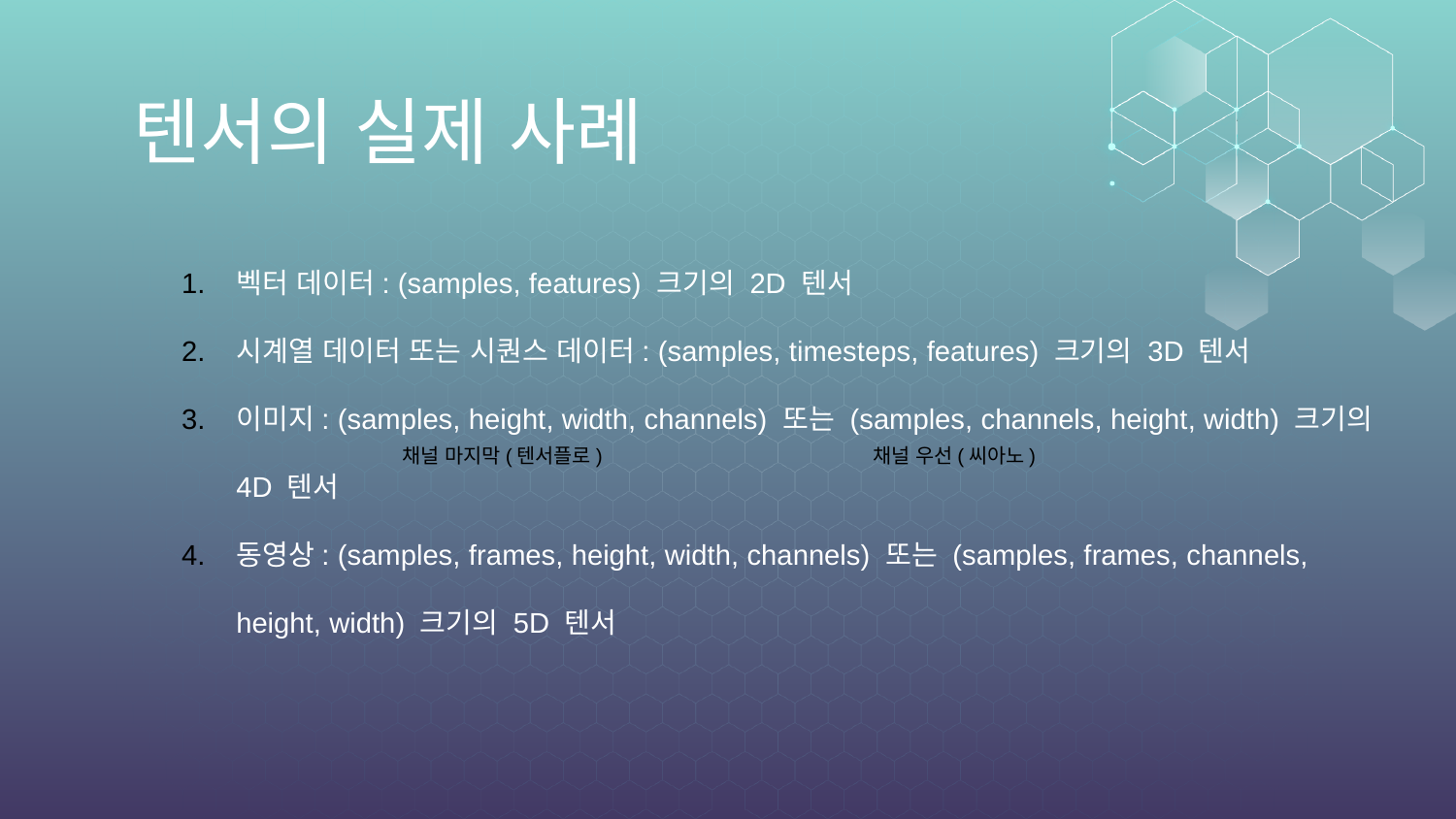

# 텐서의 실제 사례
벡터 데이터: (samples, features) 크기의 2D 텐서
시계열 데이터 또는 시퀀스 데이터: (samples, timesteps, features) 크기의 3D 텐서
이미지: (samples, height, width, channels) 또는 (samples, channels, height, width) 크기의 4D 텐서
동영상: (samples, frames, height, width, channels) 또는 (samples, frames, channels, height, width) 크기의 5D 텐서
채널 마지막(텐서플로)
채널 우선(씨아노)